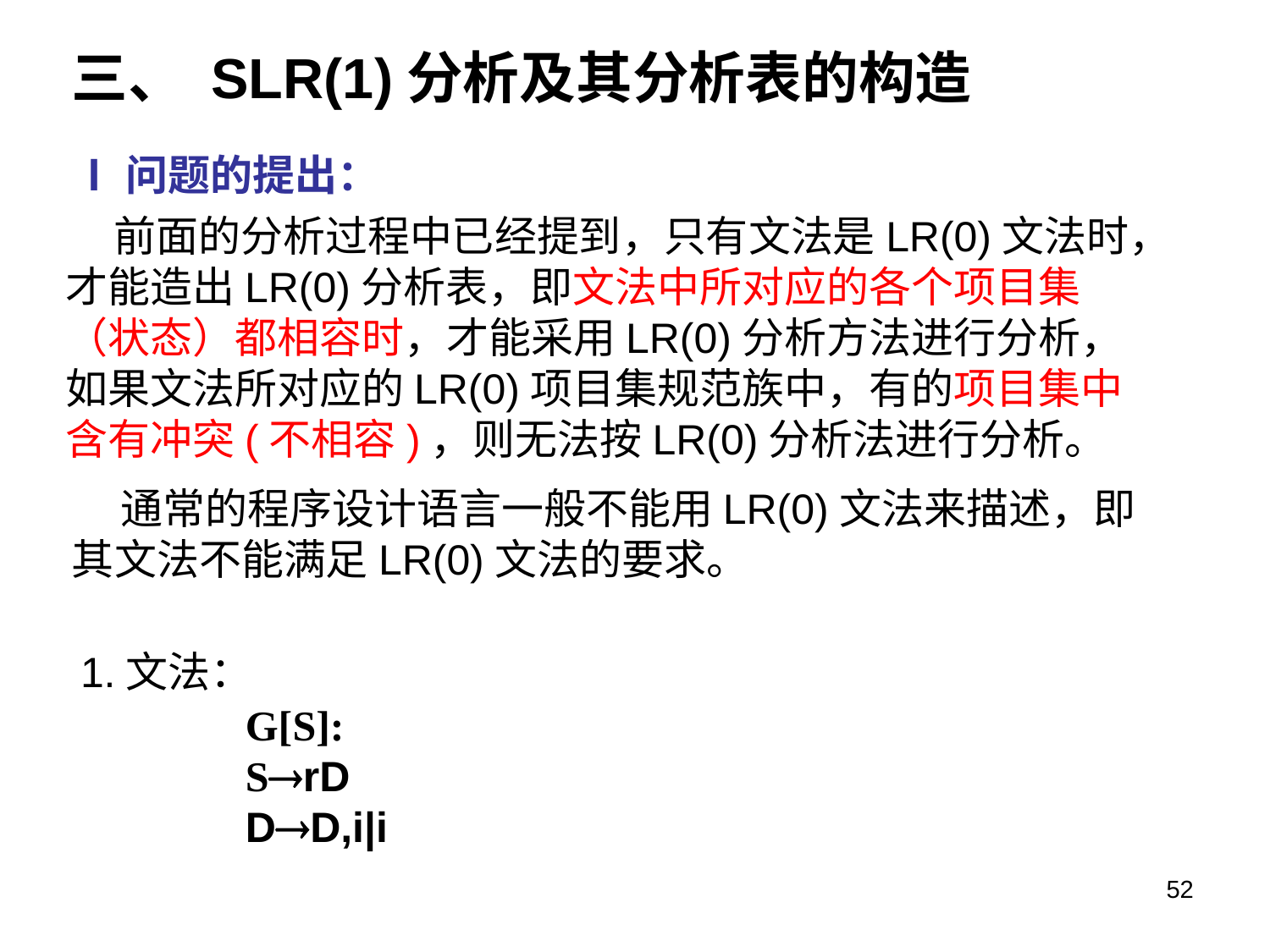

三、 SLR(1)分析及其分析表的构造
Ⅰ问题的提出：
    前面的分析过程中已经提到，只有文法是LR(0)文法时，才能造出LR(0)分析表，即文法中所对应的各个项目集（状态）都相容时，才能采用LR(0)分析方法进行分析，如果文法所对应的LR(0)项目集规范族中，有的项目集中含有冲突(不相容)，则无法按LR(0)分析法进行分析。
    通常的程序设计语言一般不能用LR(0)文法来描述，即其文法不能满足LR(0)文法的要求。
1.文法：
G[S]:
S→rD
D→D,i|i

52